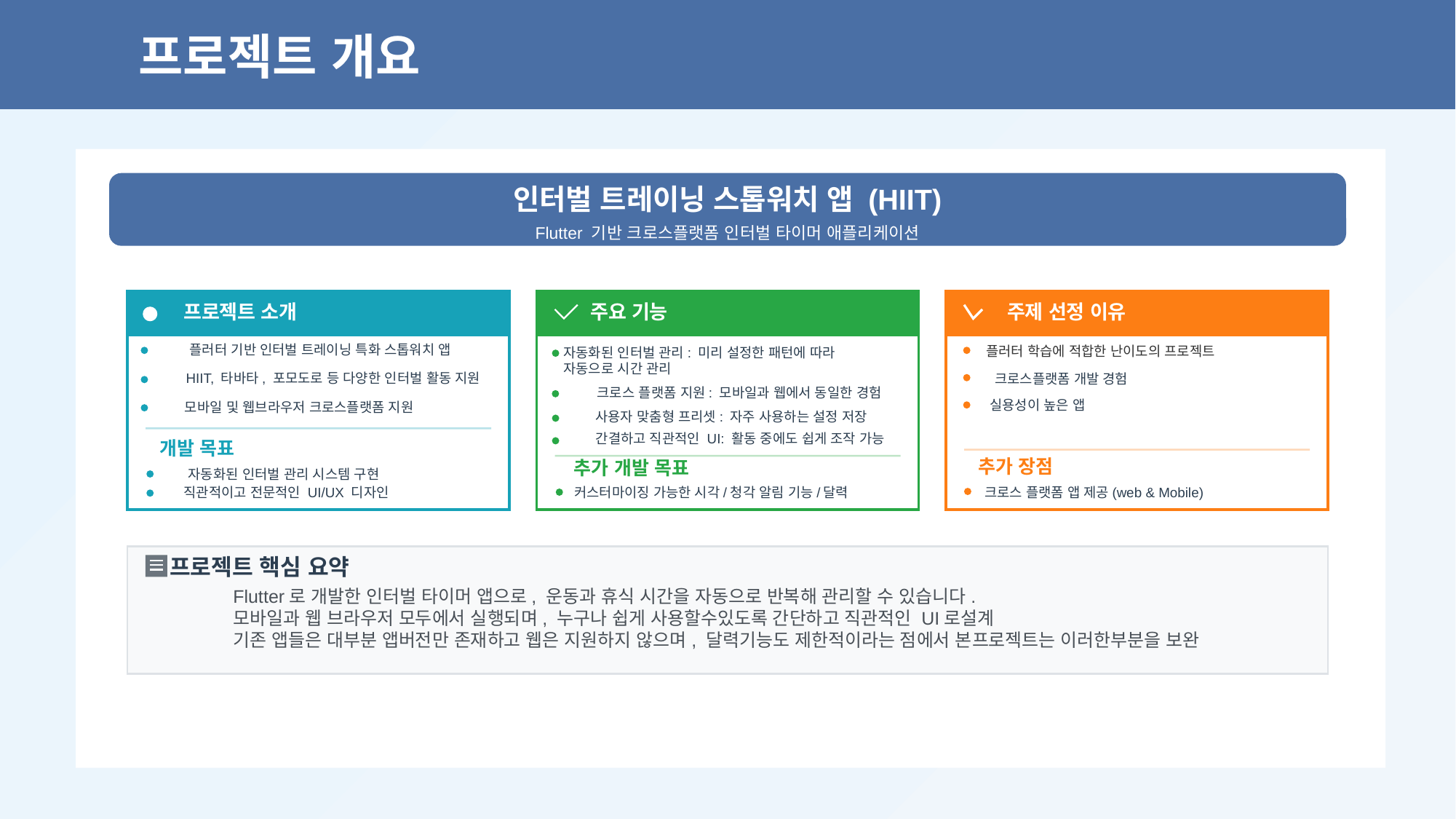

프로젝트 개요

인터벌 트레이닝 스톱워치 앱 (HIIT)
Flutter 기반 크로스플랫폼 인터벌 타이머 애플리케이션

프로젝트 소개
주요 기능
주제 선정 이유

플러터 기반 인터벌 트레이닝 특화 스톱워치 앱
플러터 학습에 적합한 난이도의 프로젝트
자동화된 인터벌 관리: 미리 설정한 패턴에 따라
자동으로 시간 관리

HIIT, 타바타, 포모도로 등 다양한 인터벌 활동 지원
크로스플랫폼 개발 경험

크로스 플랫폼 지원: 모바일과 웹에서 동일한 경험

실용성이 높은 앱
모바일 및 웹브라우저 크로스플랫폼 지원

사용자 맞춤형 프리셋: 자주 사용하는 설정 저장

간결하고 직관적인 UI: 활동 중에도 쉽게 조작 가능

개발 목표

추가 장점
추가 개발 목표

자동화된 인터벌 관리 시스템 구현

직관적이고 전문적인 UI/UX 디자인
커스터마이징 가능한 시각/청각 알림 기능/달력
크로스 플랫폼 앱 제공(web & Mobile)

프로젝트 핵심 요약

Flutter로 개발한 인터벌 타이머 앱으로, 운동과 휴식 시간을 자동으로 반복해 관리할 수 있습니다.
모바일과 웹 브라우저 모두에서 실행되며, 누구나 쉽게 사용할수있도록 간단하고 직관적인 UI로설계
기존 앱들은 대부분 앱버전만 존재하고 웹은 지원하지 않으며, 달력기능도 제한적이라는 점에서 본프로젝트는 이러한부분을 보완